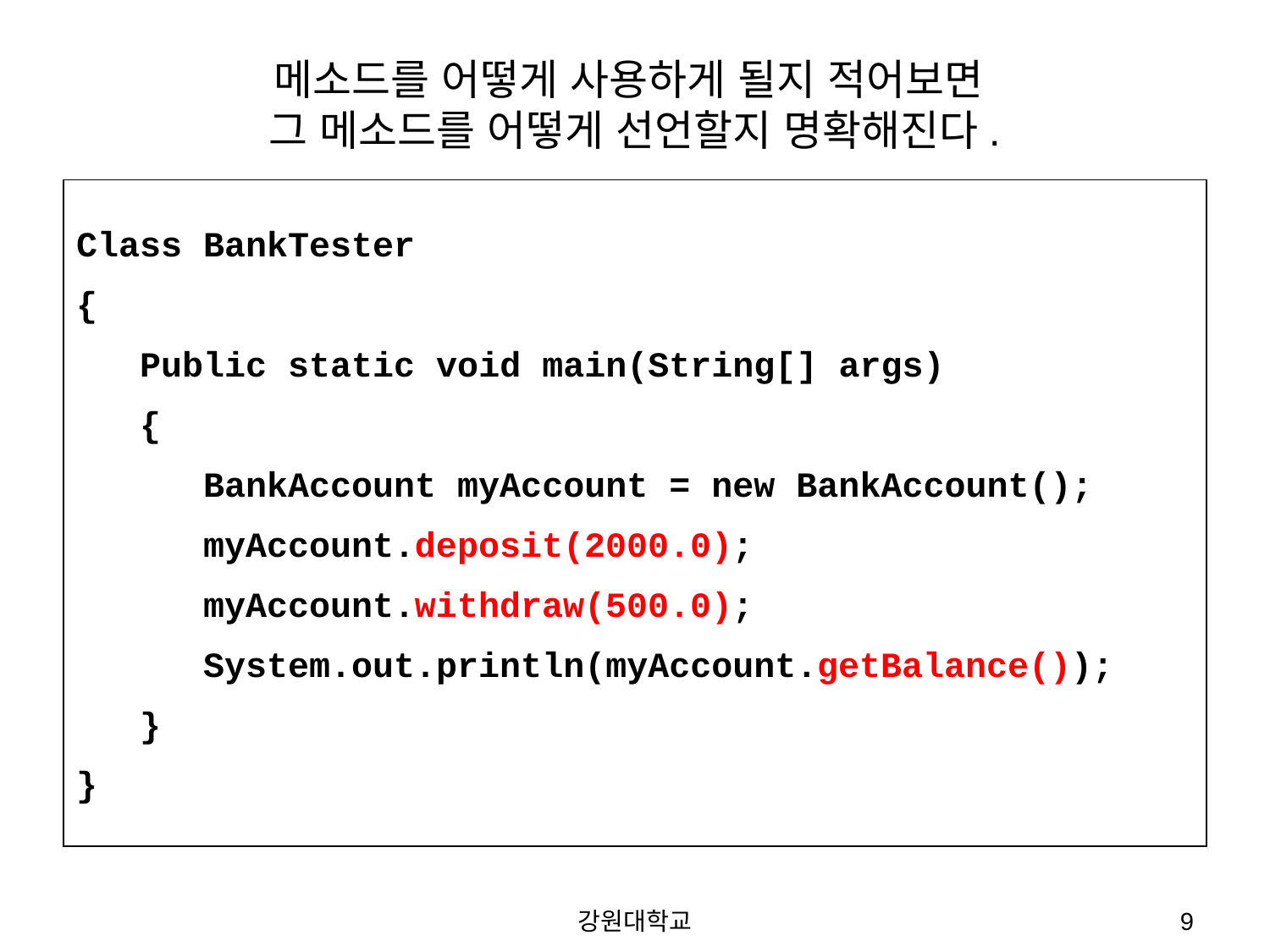

# 메소드를 어떻게 사용하게 될지 적어보면 그 메소드를 어떻게 선언할지 명확해진다.
Class BankTester
{
Public static void main(String[] args)
{
BankAccount myAccount = new BankAccount();
myAccount.deposit(2000.0);
myAccount.withdraw(500.0);
System.out.println(myAccount.getBalance());
}
}

강원대학교
9